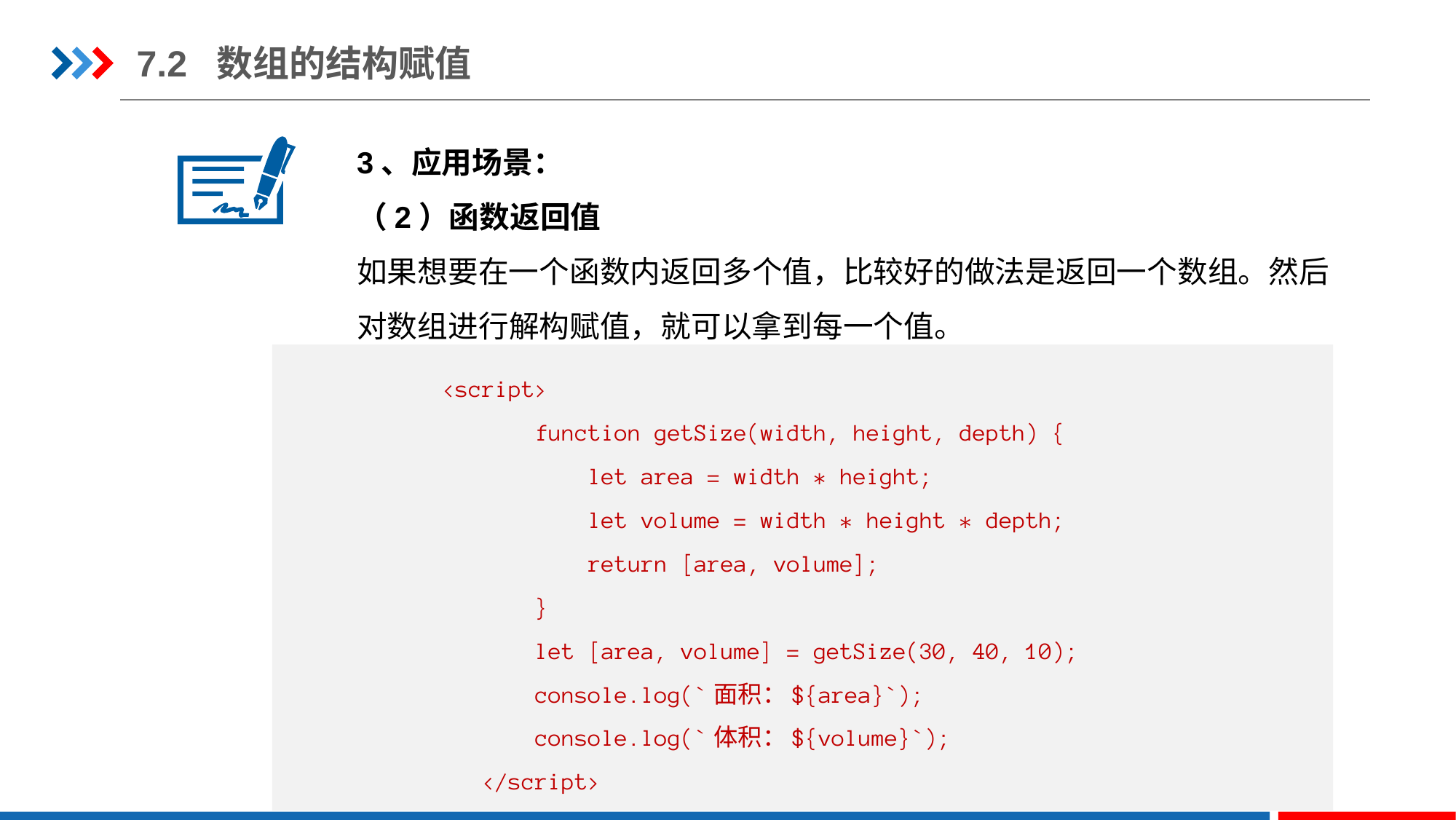

7.2  数组的结构赋值
3、应用场景：
（2）函数返回值
如果想要在一个函数内返回多个值，比较好的做法是返回一个数组。然后对数组进行解构赋值，就可以拿到每一个值。

 <script>
        function getSize(width, height, depth) {
            let area = width * height;
            let volume = width * height * depth;
            return [area, volume];
        }
        let [area, volume] = getSize(30, 40, 10);
        console.log(`面积：${area}`);
        console.log(`体积：${volume}`);
    </script>